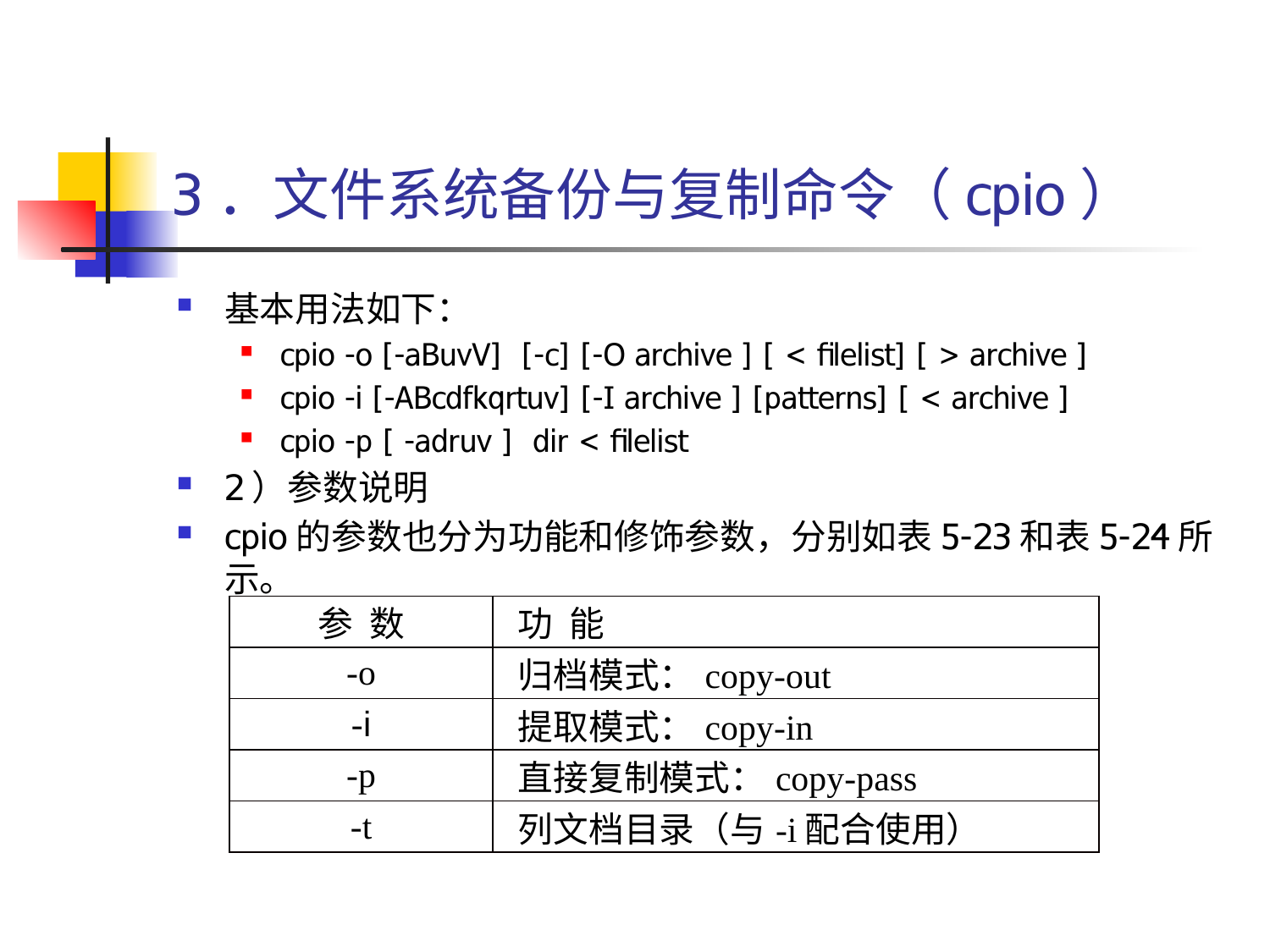

# 3．文件系统备份与复制命令（cpio）
基本用法如下：
cpio -o [-aBuvV]  [-c] [-O archive ] [ < filelist] [ > archive ]
cpio -i [-ABcdfkqrtuv] [-I archive ] [patterns] [ < archive ]
cpio -p [ -adruv ]  dir < filelist
2）参数说明
cpio的参数也分为功能和修饰参数，分别如表5-23和表5-24所示。
| 参 数 | 功 能 |
| --- | --- |
| -o | 归档模式：copy-out |
| -i | 提取模式：copy-in |
| -p | 直接复制模式：copy-pass |
| -t | 列文档目录（与-i配合使用） |